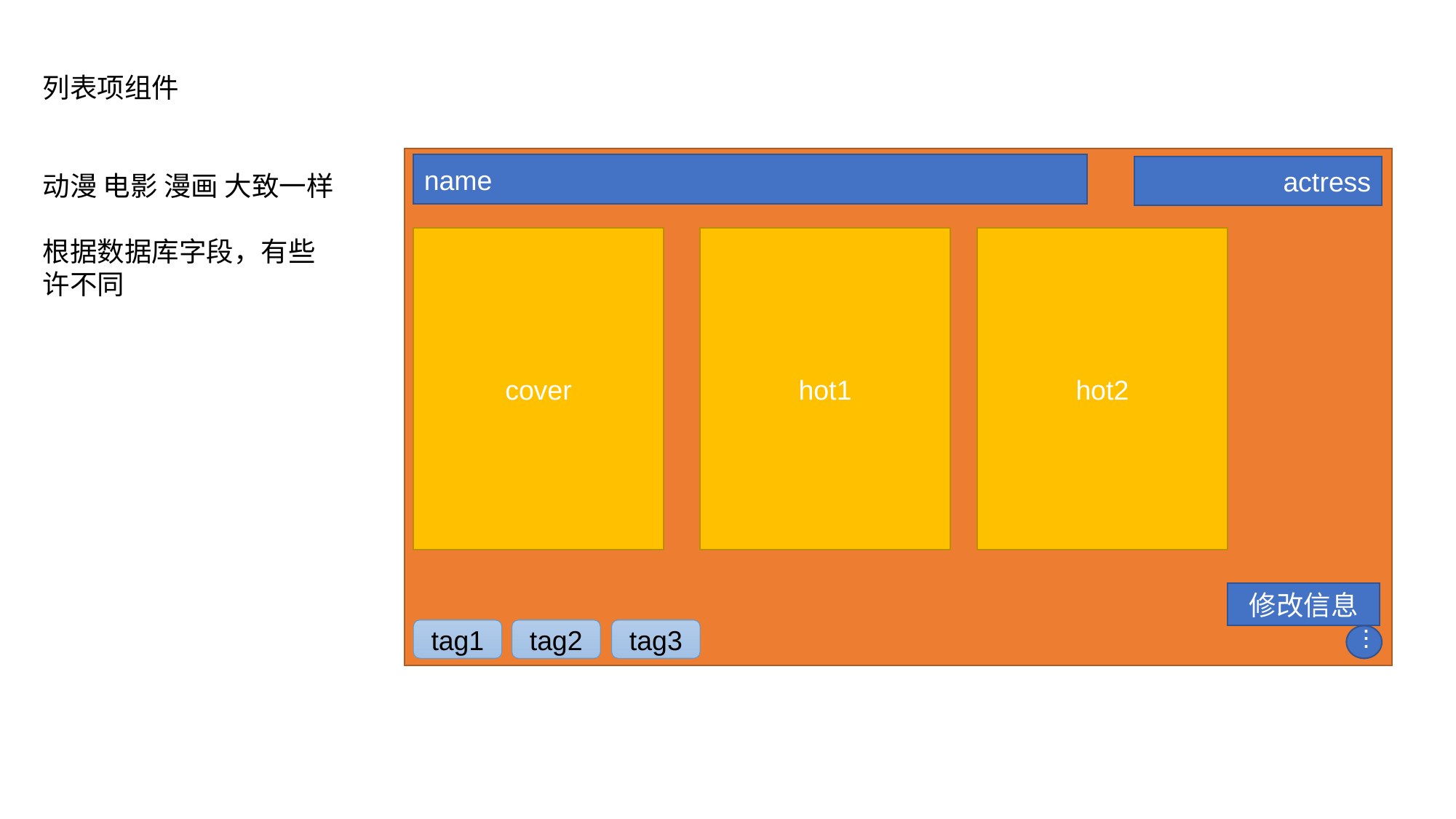

列表项组件

动漫 电影 漫画 大致一样

根据数据库字段，有些许不同

name
actress
cover
hot1
hot2
修改信息
tag1
tag2
tag3
.
.
.